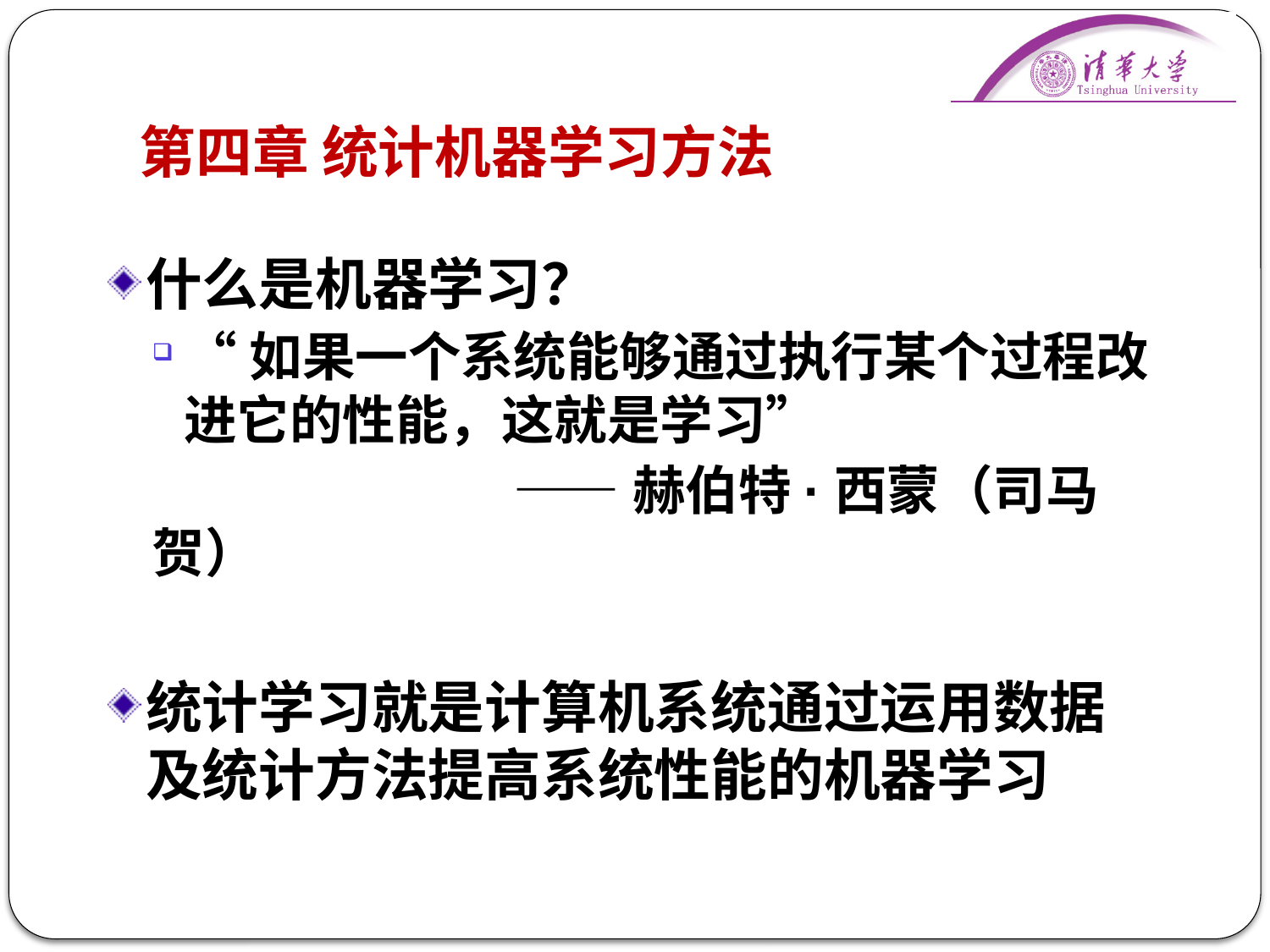

# 第四章 统计机器学习方法
什么是机器学习？
“如果一个系统能够通过执行某个过程改进它的性能，这就是学习”
                              ——赫伯特·西蒙（司马贺）

统计学习就是计算机系统通过运用数据及统计方法提高系统性能的机器学习
1